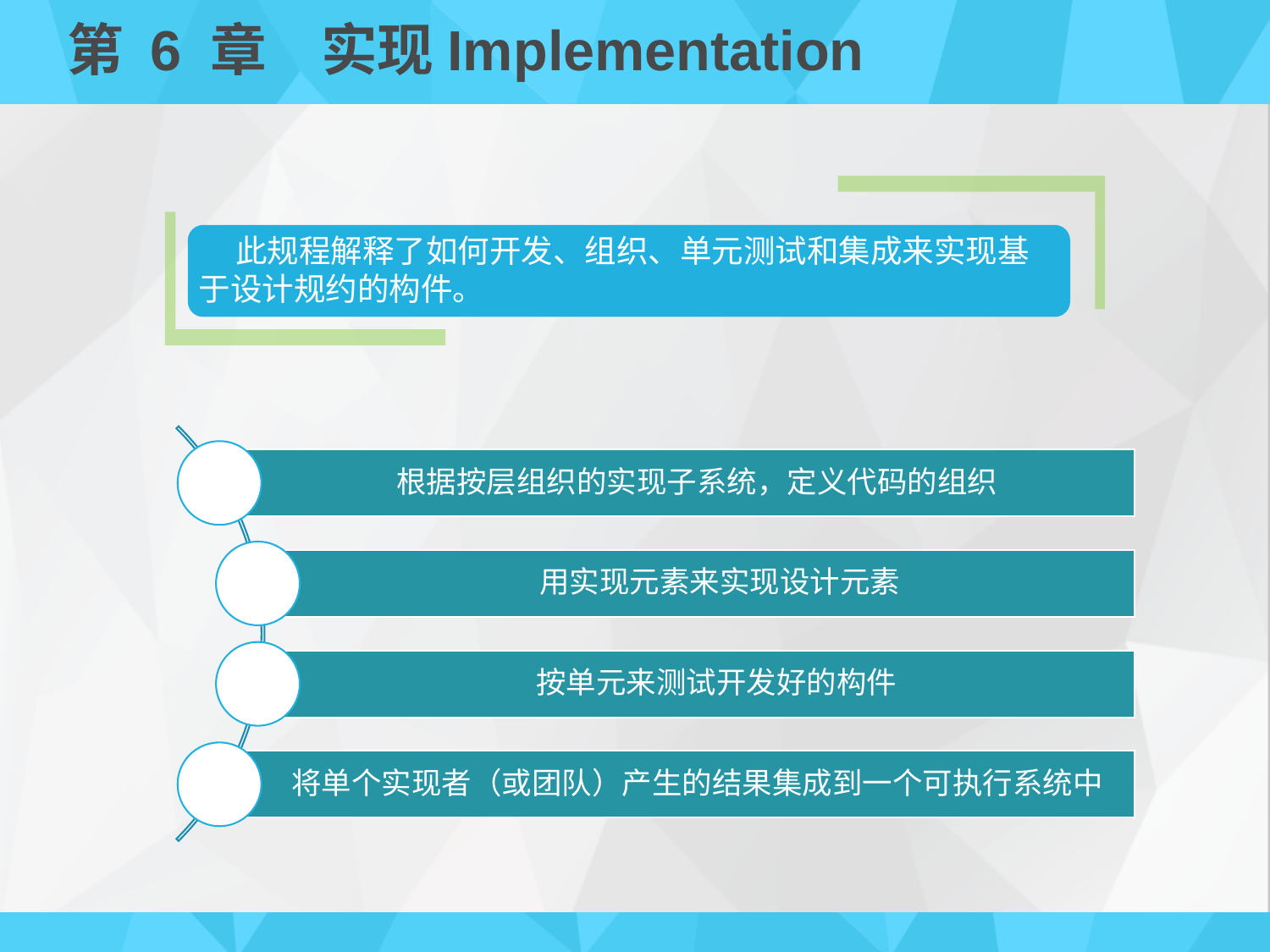

# 第 6 章  	实现Implementation

    此规程解释了如何开发、组织、单元测试和集成来实现基于设计规约的构件。

根据按层组织的实现子系统，定义代码的组织
用实现元素来实现设计元素
按单元来测试开发好的构件
将单个实现者（或团队）产生的结果集成到一个可执行系统中